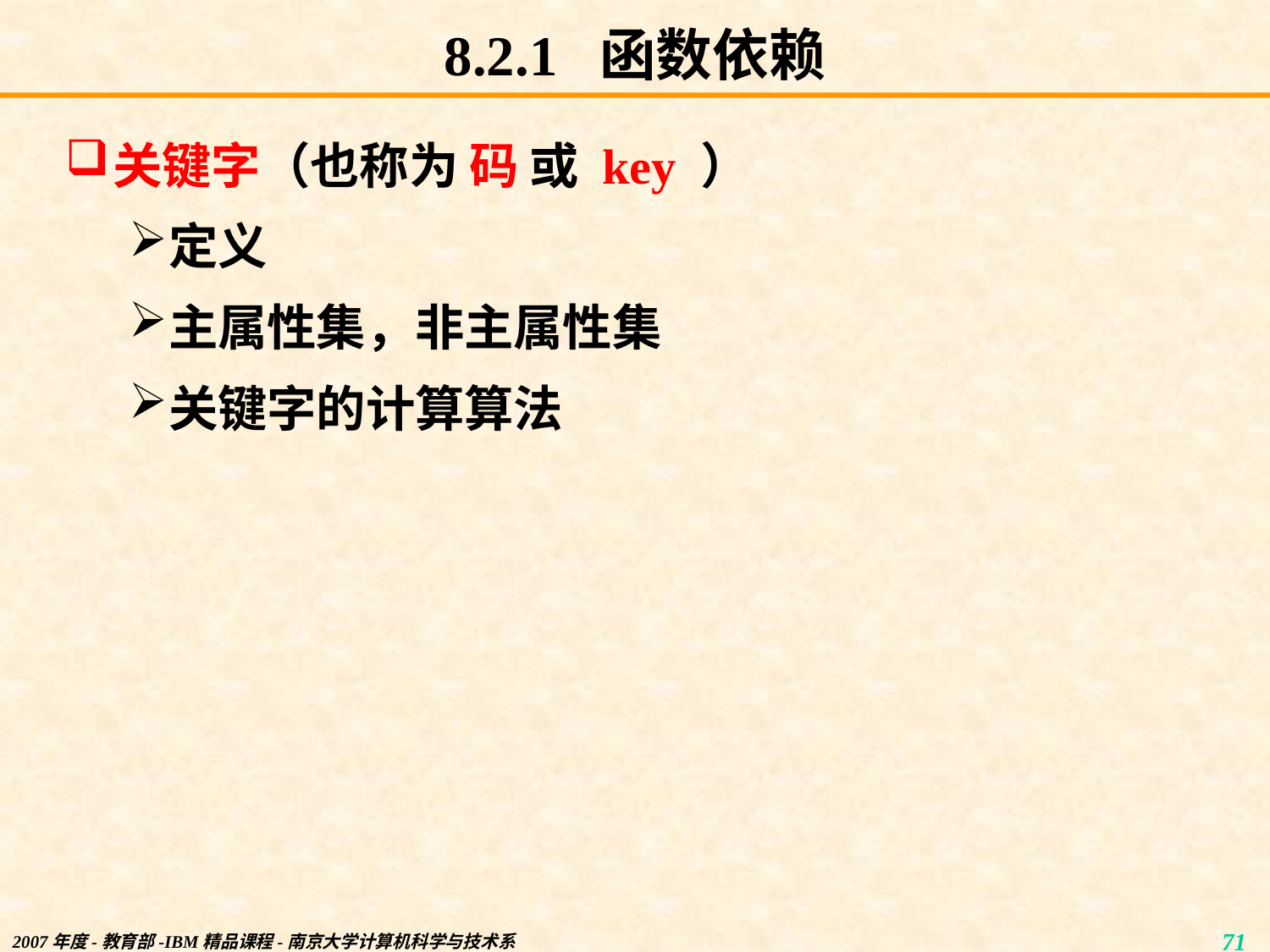

# 8.2.1  函数依赖
关键字（也称为 码 或 key ）
定义
主属性集，非主属性集
关键字的计算算法
71
2007年度-教育部-IBM精品课程-南京大学计算机科学与技术系